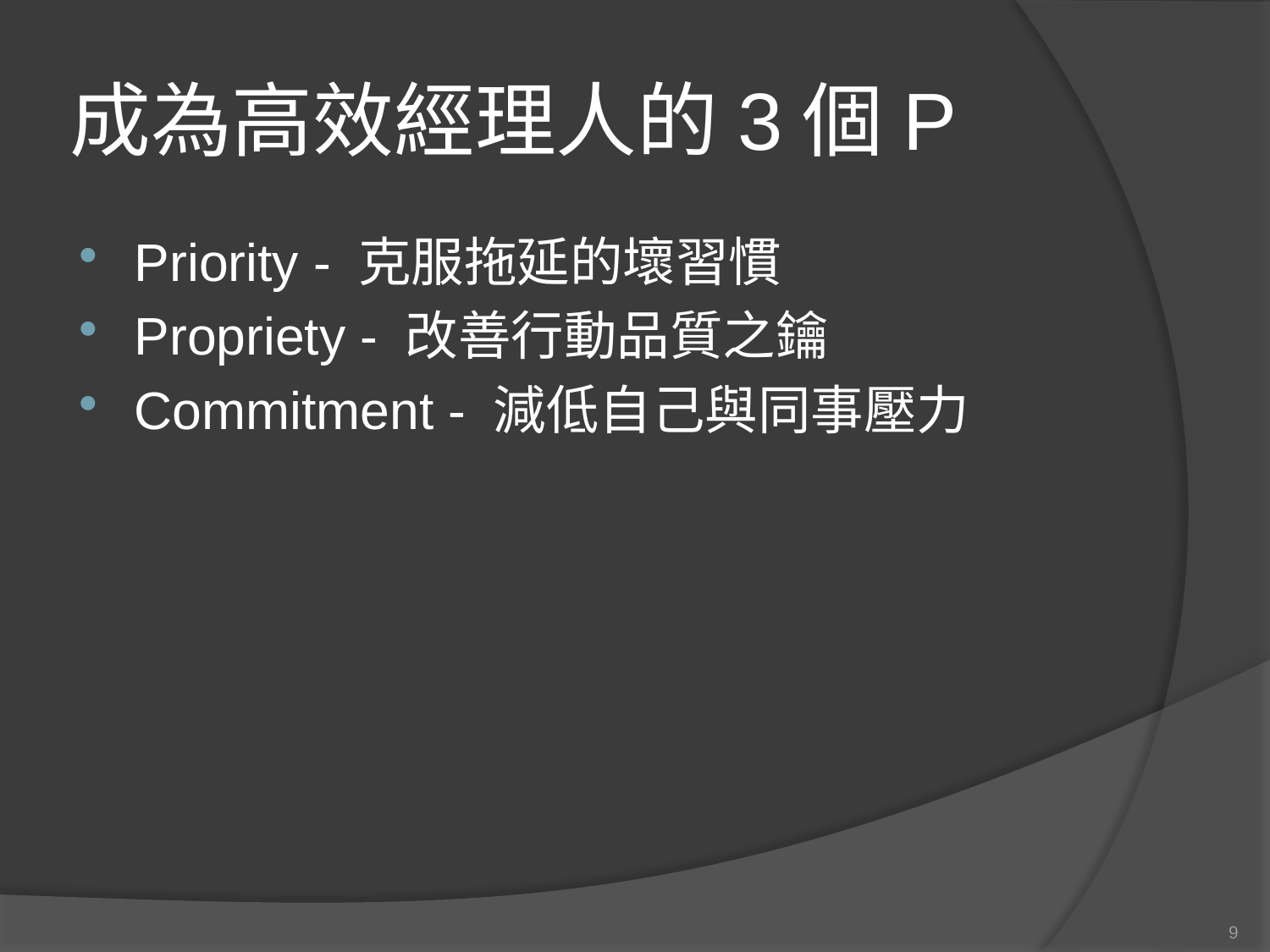

# 成為高效經理人的3個P
Priority - 克服拖延的壞習慣
Propriety - 改善行動品質之鑰
Commitment - 減低自己與同事壓力
9